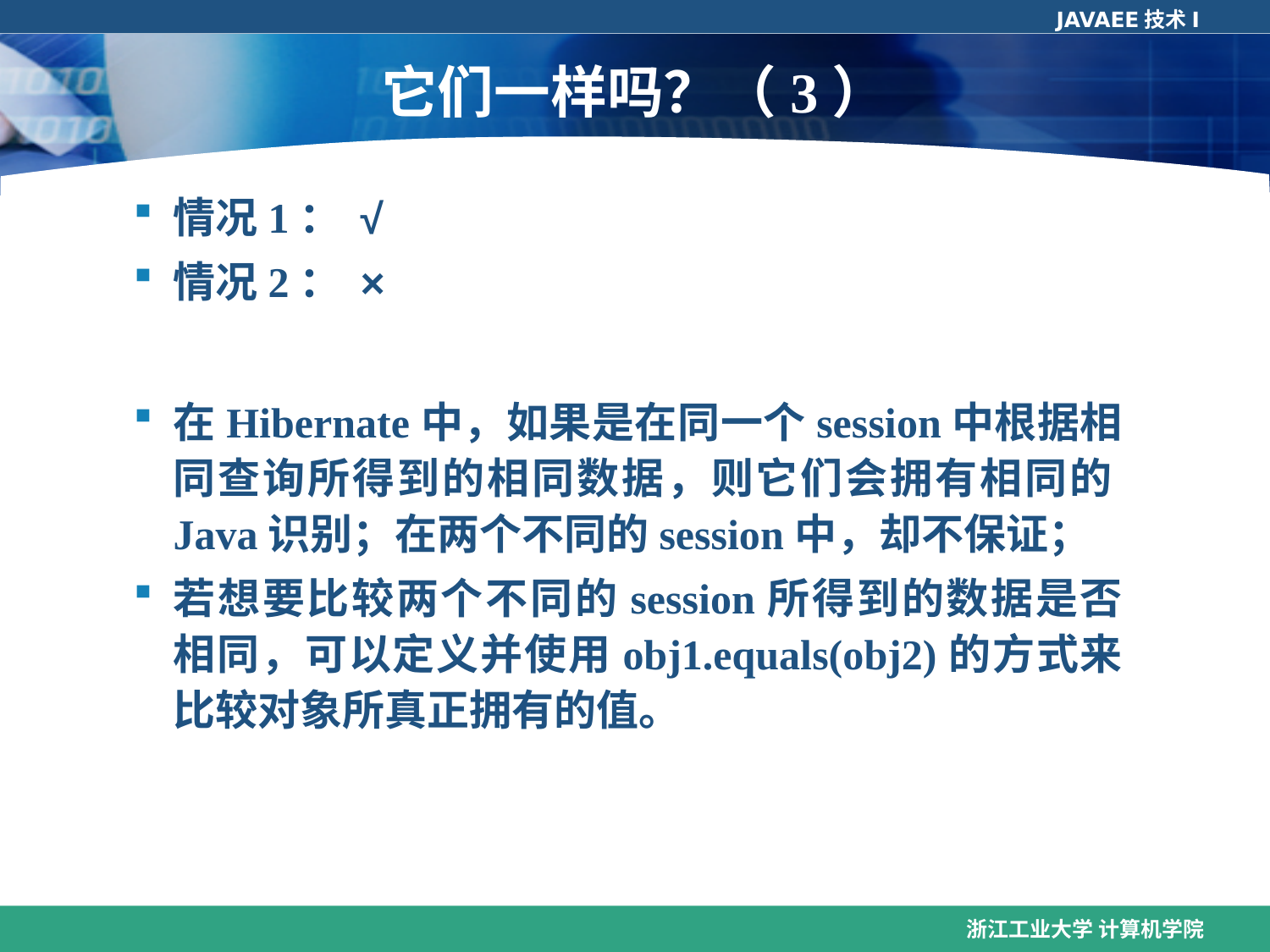

# 它们一样吗？（3）
情况1：
情况2：

在Hibernate中，如果是在同一个session中根据相同查询所得到的相同数据，则它们会拥有相同的Java识别；在两个不同的session中，却不保证；
若想要比较两个不同的session所得到的数据是否相同，可以定义并使用obj1.equals(obj2)的方式来比较对象所真正拥有的值。
√
×